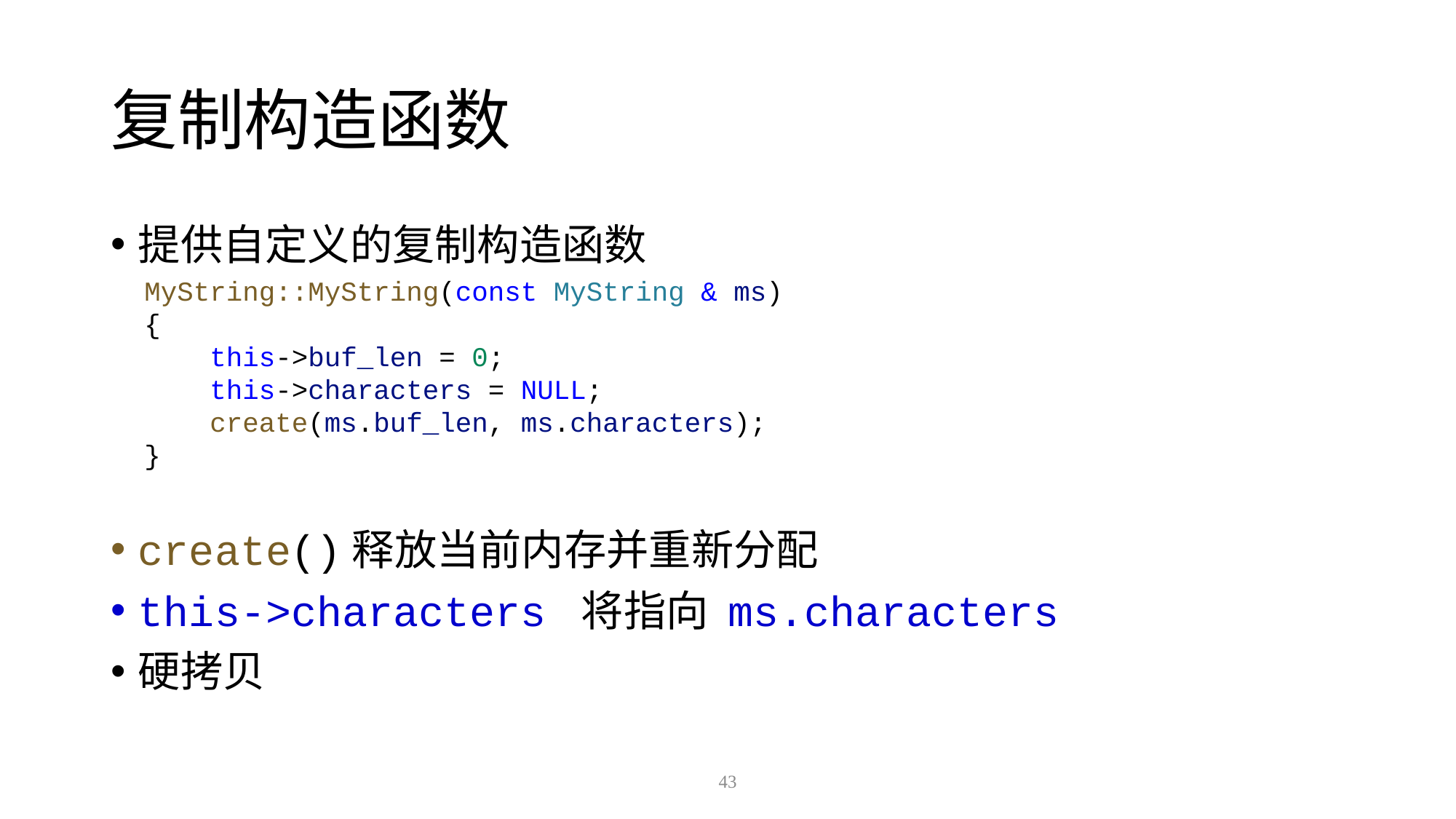

# 复制构造函数
提供自定义的复制构造函数

create()释放当前内存并重新分配
this->characters 将指向 ms.characters
硬拷贝
MyString::MyString(const MyString & ms)
{
    this->buf_len = 0;
    this->characters = NULL;
    create(ms.buf_len, ms.characters);
}
43